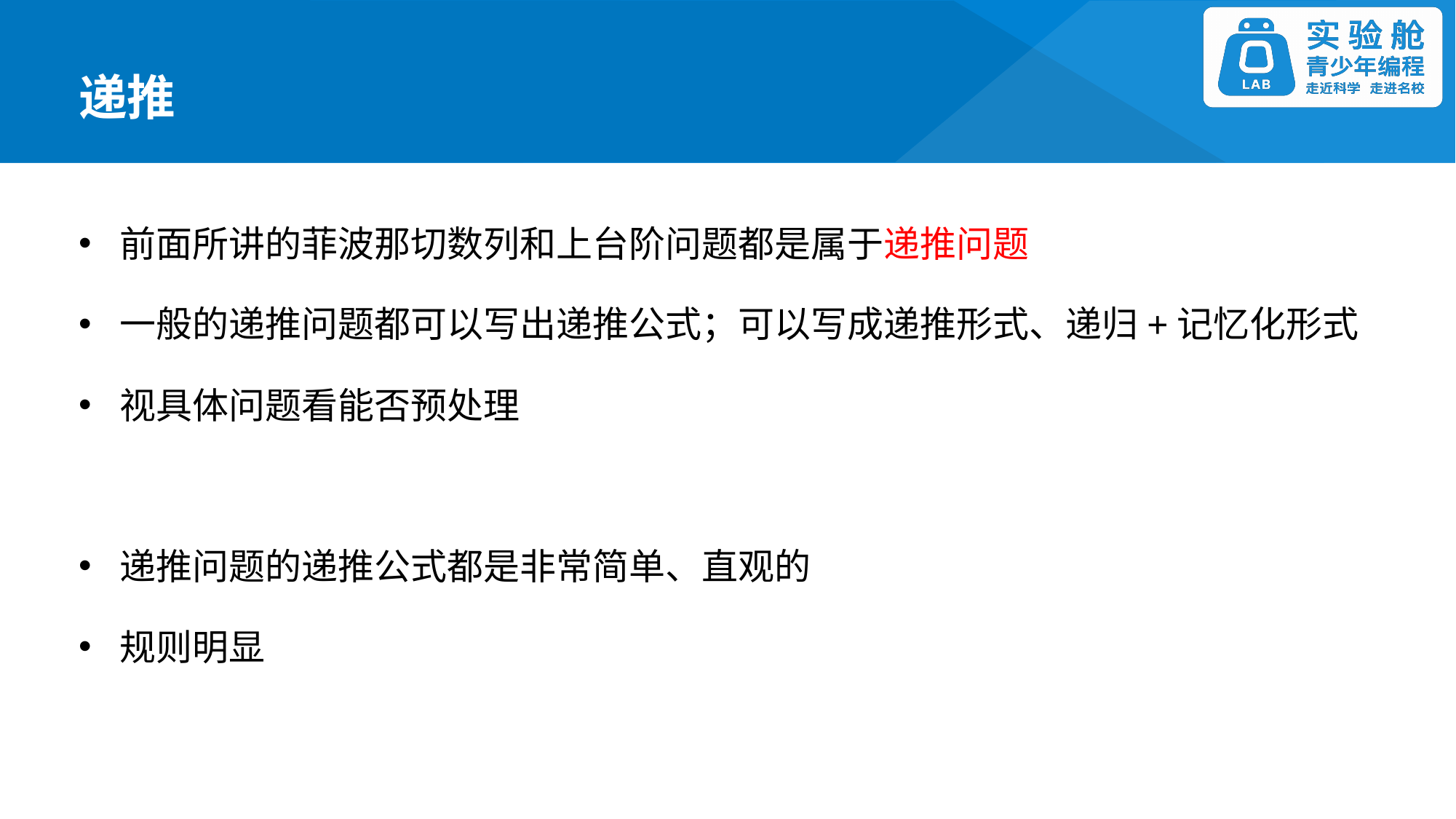

递推
前面所讲的菲波那切数列和上台阶问题都是属于递推问题
一般的递推问题都可以写出递推公式；可以写成递推形式、递归+记忆化形式
视具体问题看能否预处理

递推问题的递推公式都是非常简单、直观的
规则明显